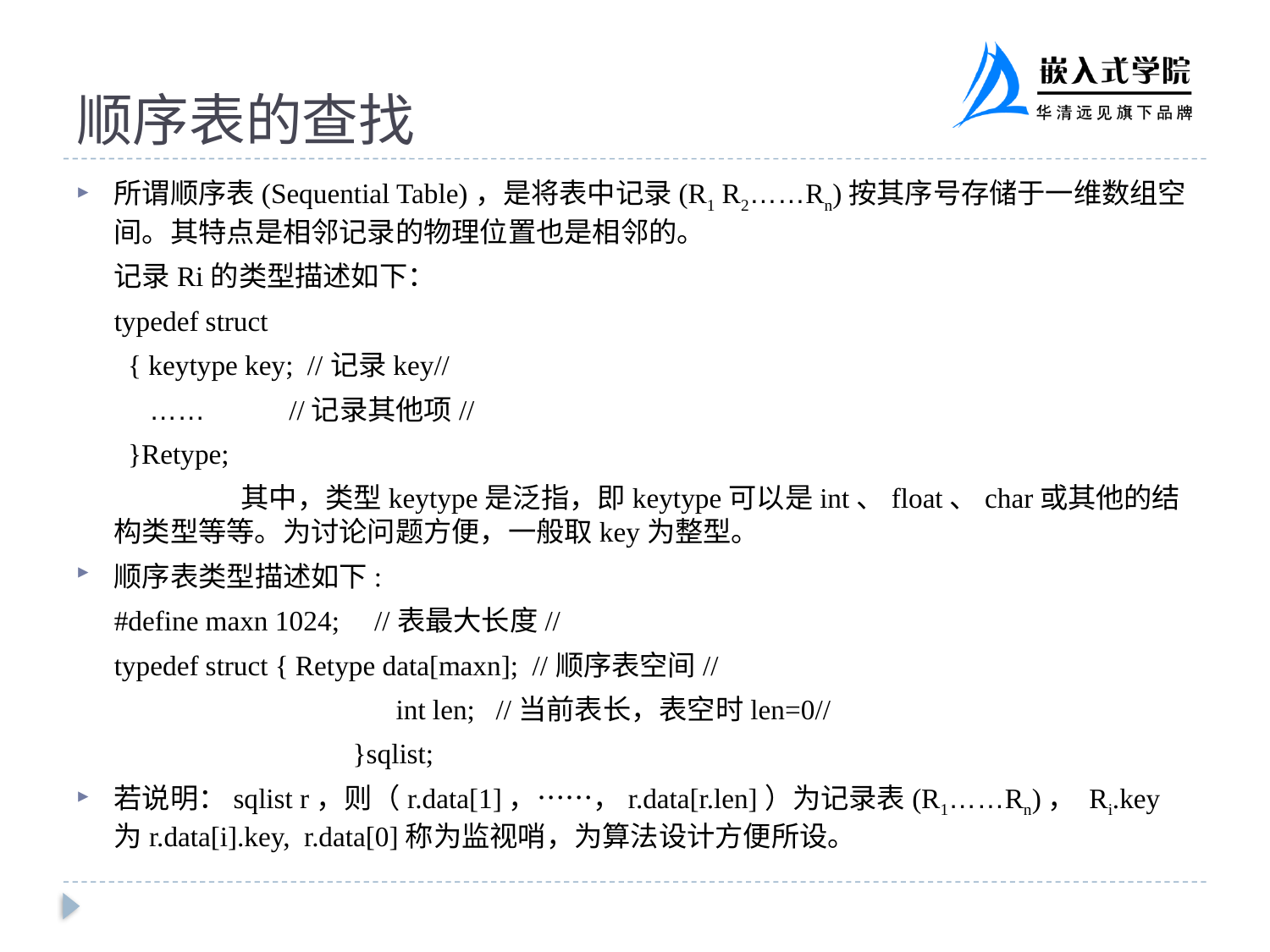

# 顺序表的查找
所谓顺序表(Sequential Table)，是将表中记录(R1 R2……Rn)按其序号存储于一维数组空间。其特点是相邻记录的物理位置也是相邻的。
	记录Ri的类型描述如下：
	typedef struct
	  { keytype key;  //记录key//
	     ……            //记录其他项//
	  }Retype;
		其中，类型keytype是泛指，即keytype可以是int、float、char或其他的结构类型等等。为讨论问题方便，一般取key为整型。
顺序表类型描述如下:
	#define maxn 1024;     //表最大长度//
	typedef struct { Retype data[maxn];  //顺序表空间//
 	 		    int len;   //当前表长，表空时len=0//
		                }sqlist;
若说明：sqlist r，则（r.data[1]，……，r.data[r.len]）为记录表(R1……Rn)， Ri.key为r.data[i].key,  r.data[0]称为监视哨，为算法设计方便所设。
151